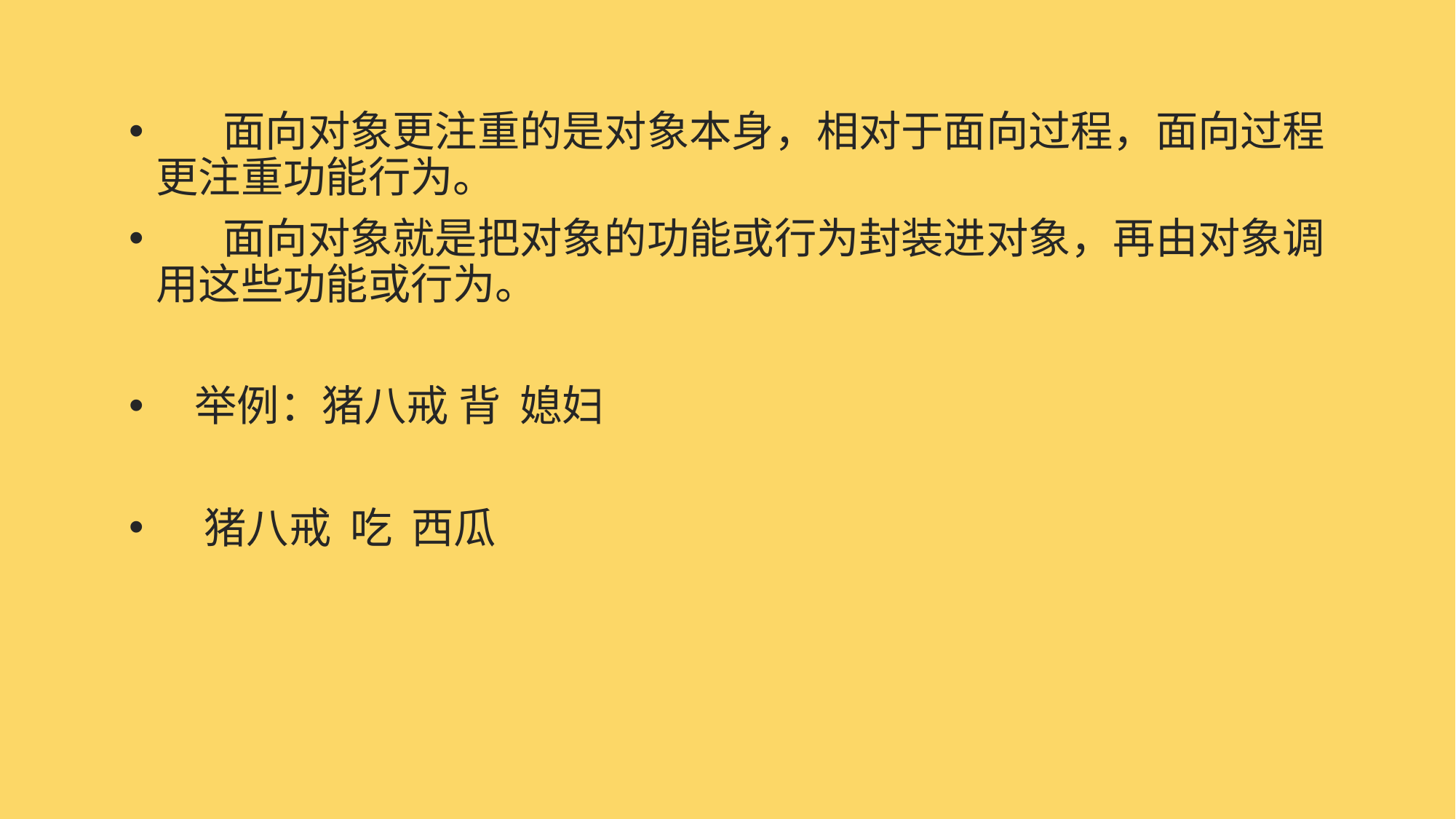

面向对象更注重的是对象本身，相对于面向过程，面向过程更注重功能行为。
      面向对象就是把对象的功能或行为封装进对象，再由对象调用这些功能或行为。

   举例：猪八戒 背  媳妇

    猪八戒  吃  西瓜